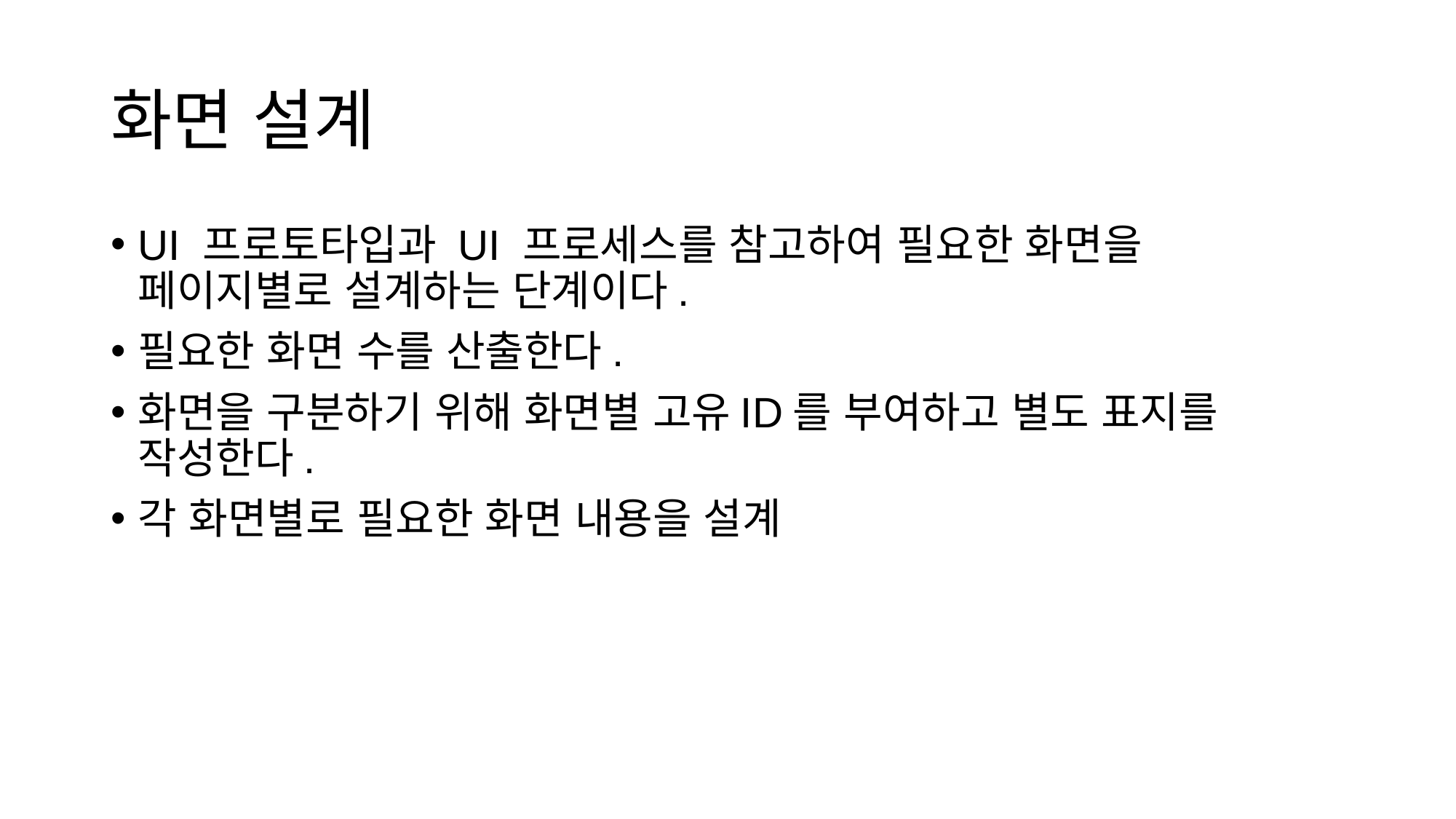

# 화면 설계
UI 프로토타입과 UI 프로세스를 참고하여 필요한 화면을 페이지별로 설계하는 단계이다.
필요한 화면 수를 산출한다.
화면을 구분하기 위해 화면별 고유ID를 부여하고 별도 표지를 작성한다.
각 화면별로 필요한 화면 내용을 설계